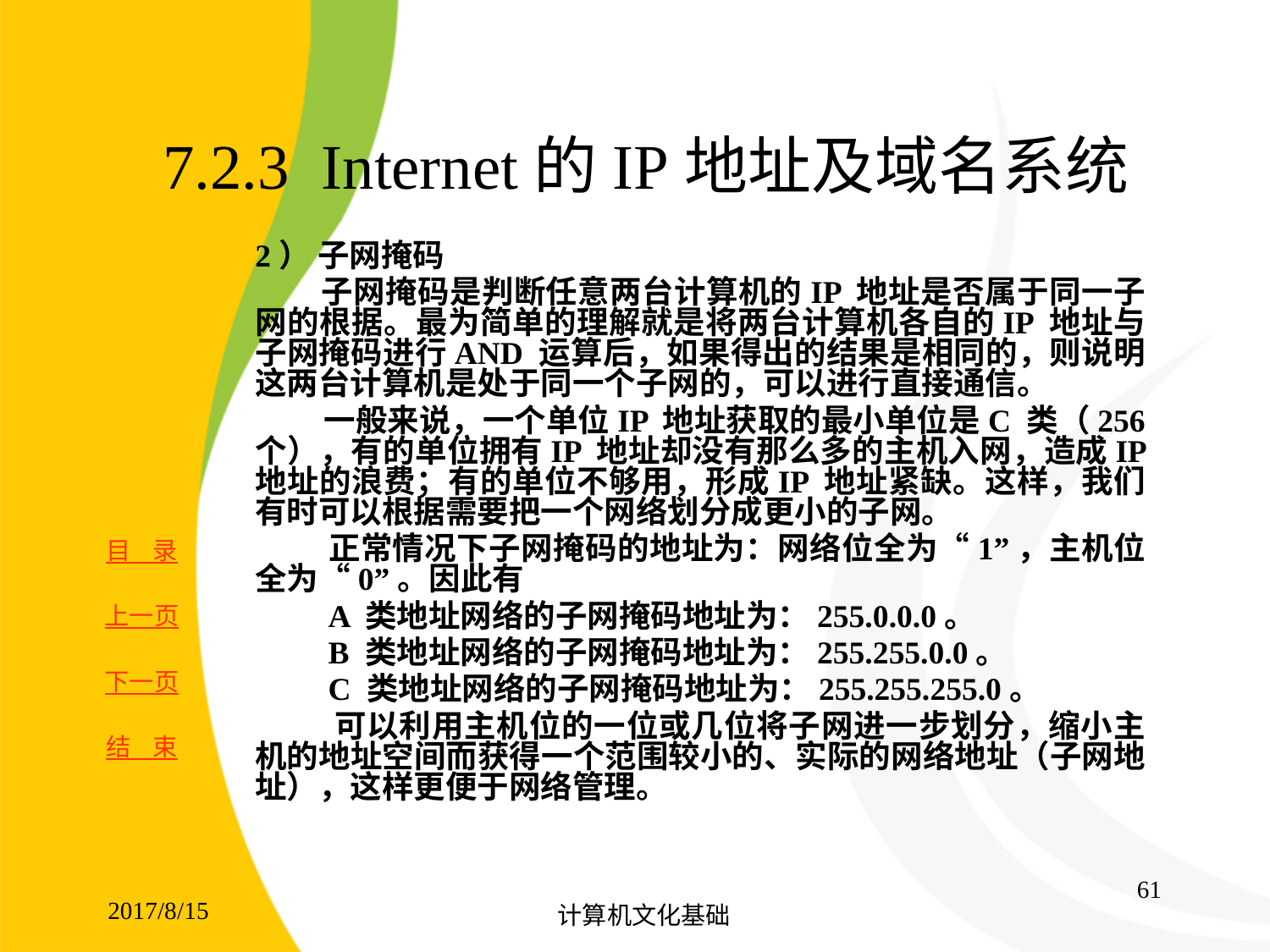

# 7.2.3  Internet的IP地址及域名系统
	2） 子网掩码
              子网掩码是判断任意两台计算机的IP 地址是否属于同一子网的根据。最为简单的理解就是将两台计算机各自的IP 地址与子网掩码进行AND 运算后，如果得出的结果是相同的，则说明这两台计算机是处于同一个子网的，可以进行直接通信。
               一般来说，一个单位IP 地址获取的最小单位是C 类（256 个），有的单位拥有IP 地址却没有那么多的主机入网，造成IP 地址的浪费；有的单位不够用，形成IP 地址紧缺。这样，我们有时可以根据需要把一个网络划分成更小的子网。
               正常情况下子网掩码的地址为：网络位全为“1”，主机位全为“0”。因此有
               A 类地址网络的子网掩码地址为：255.0.0.0。
               B 类地址网络的子网掩码地址为：255.255.0.0。
               C 类地址网络的子网掩码地址为：255.255.255.0。
               可以利用主机位的一位或几位将子网进一步划分，缩小主机的地址空间而获得一个范围较小的、实际的网络地址（子网地址），这样更便于网络管理。
61
2017/8/15